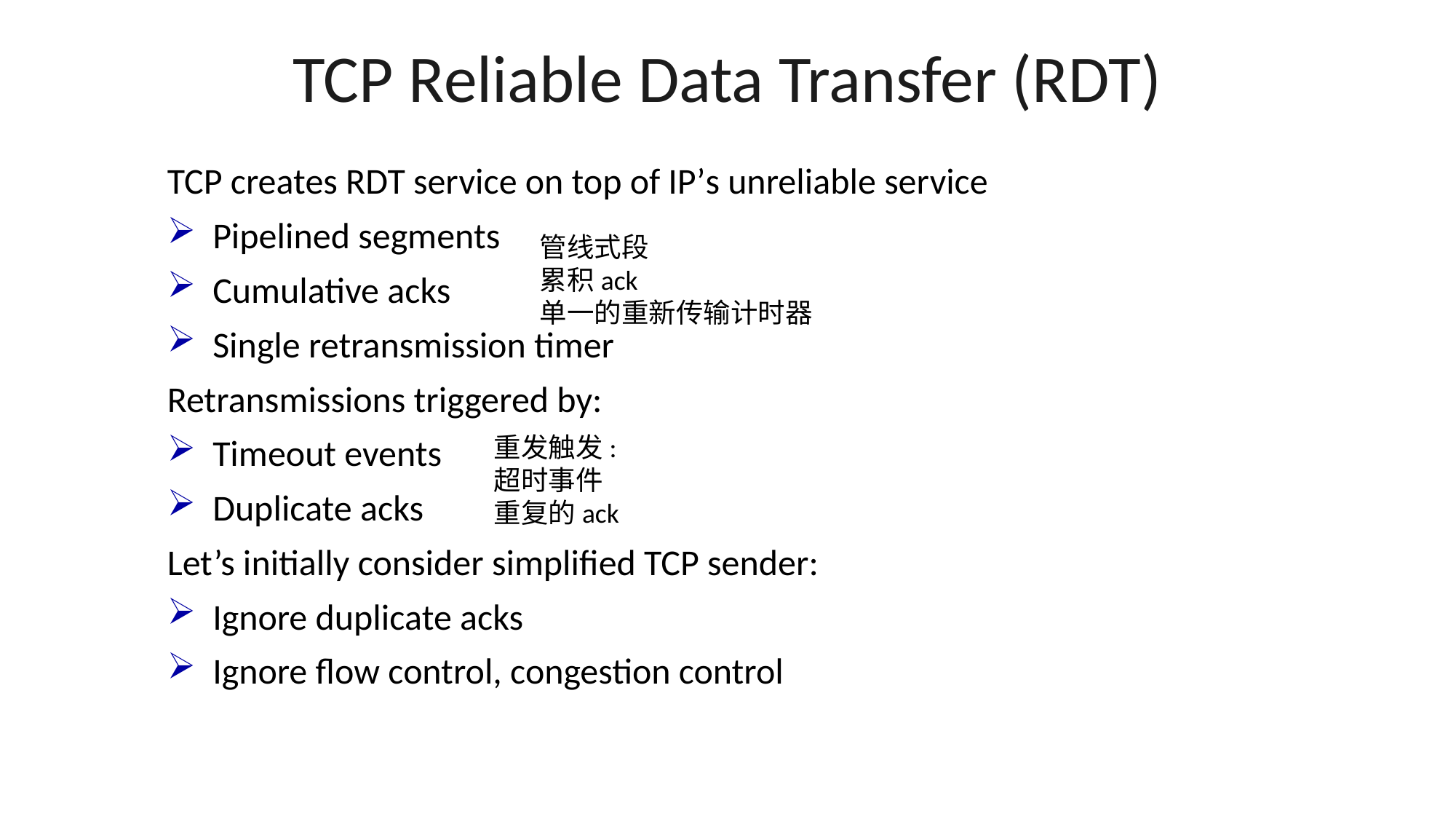

# TCP Reliable Data Transfer (RDT)
TCP creates RDT service on top of IP’s unreliable service
Pipelined segments
Cumulative acks
Single retransmission timer
Retransmissions triggered by:
Timeout events
Duplicate acks
Let’s initially consider simplified TCP sender:
Ignore duplicate acks
Ignore flow control, congestion control
管线式段
累积ack
单一的重新传输计时器
重发触发:
超时事件
重复的ack